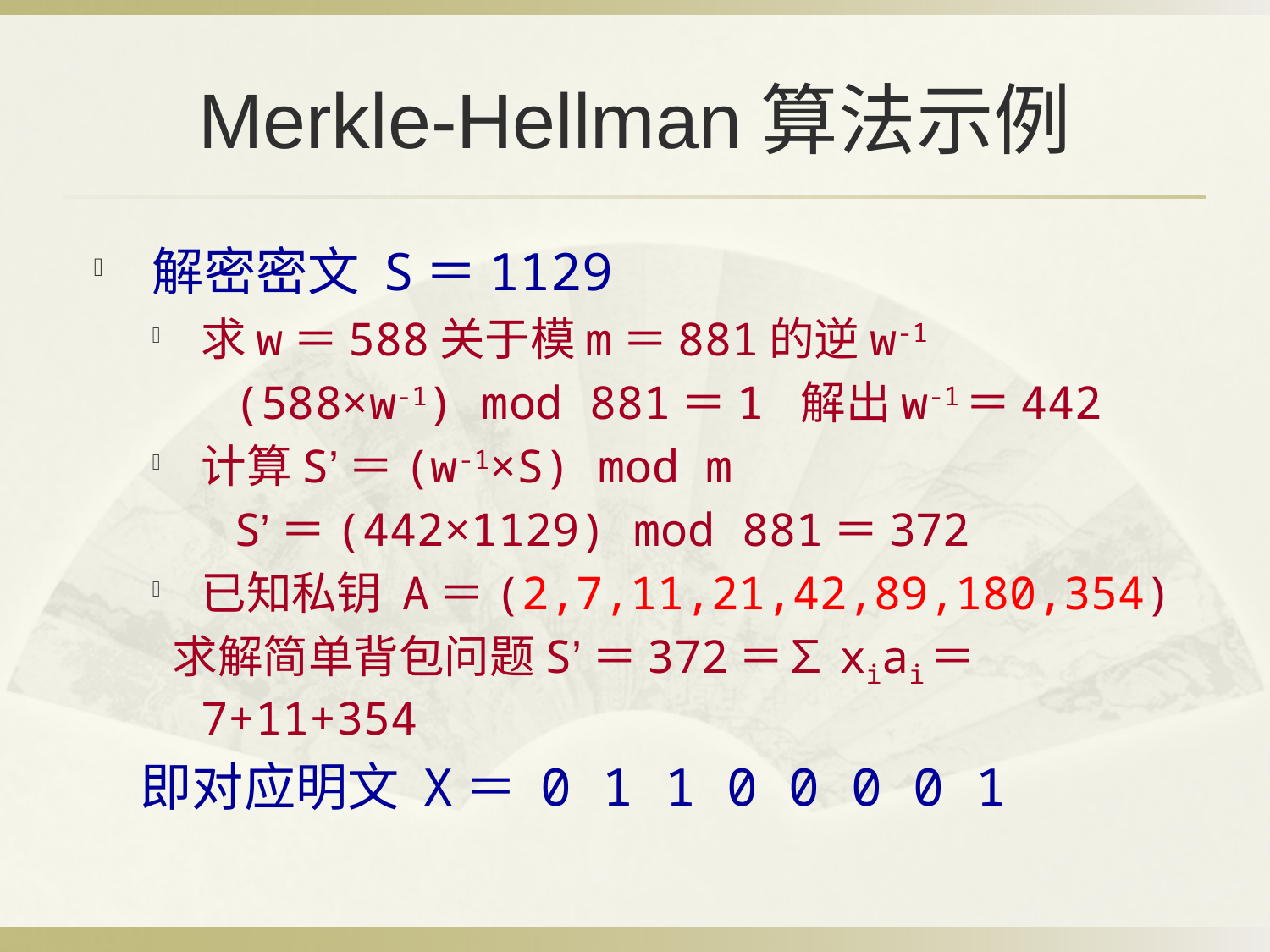

# Merkle-Hellman算法示例
解密密文 S＝1129
求w＝588关于模m＝881的逆w-1
   (588×w-1) mod 881＝1 解出w-1＝442
计算S’＝(w-1×S) mod m
   S’＝(442×1129) mod 881＝372
已知私钥 A＝(2,7,11,21,42,89,180,354)
 求解简单背包问题S’＝372＝∑xiai＝7+11+354
   即对应明文 X＝ 0 1 1 0 0 0 0 1